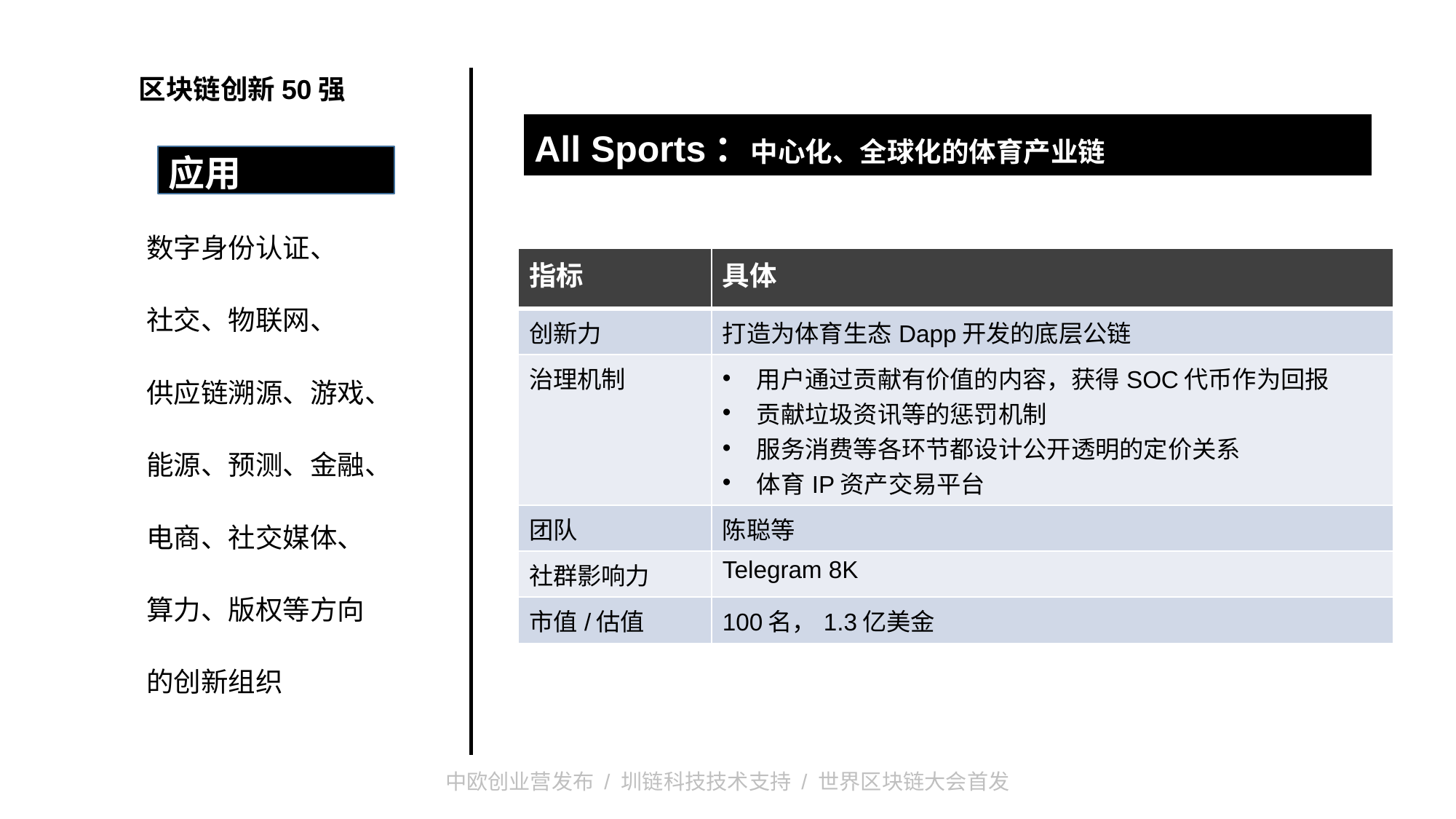

区块链创新50强
| All Sports：中心化、全球化的体育产业链 |
| --- |
|  |
应用
数字身份认证、
社交、物联网、
供应链溯源、游戏、
能源、预测、金融、
电商、社交媒体、
算力、版权等方向
的创新组织
| 指标 | 具体 |
| --- | --- |
| 创新力 | 打造为体育生态Dapp开发的底层公链 |
| 治理机制 | 用户通过贡献有价值的内容，获得SOC代币作为回报 贡献垃圾资讯等的惩罚机制 服务消费等各环节都设计公开透明的定价关系 体育IP资产交易平台 |
| 团队 | 陈聪等 |
| 社群影响力 | Telegram 8K |
| 市值/估值 | 100名，1.3亿美金 |
中欧创业营发布 / 圳链科技技术支持 / 世界区块链大会首发